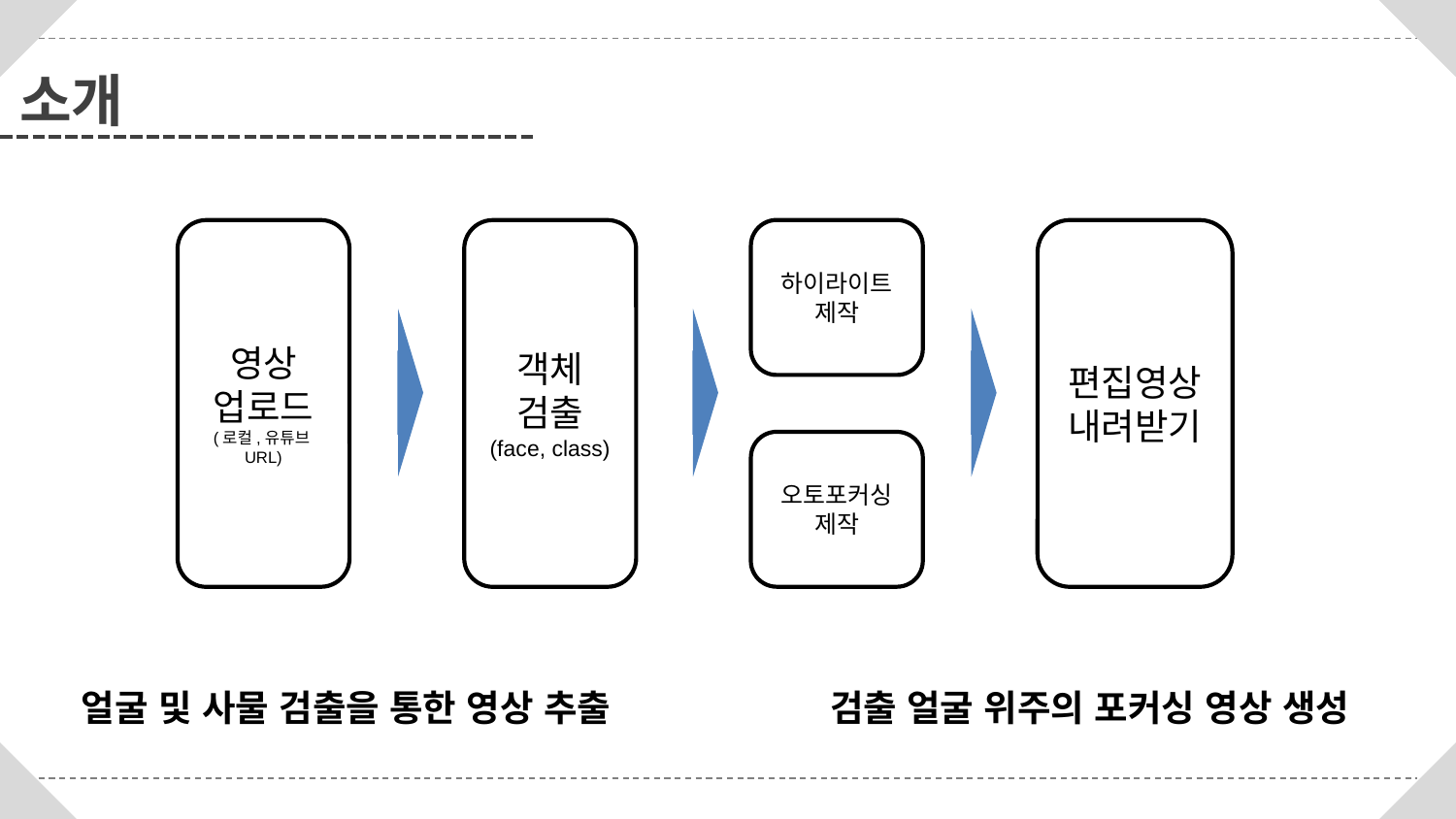

소개
영상
업로드
(로컬,유튜브URL)
객체
검출
(face, class)
하이라이트제작
편집영상
내려받기

오토포커싱 제작
얼굴 및 사물 검출을 통한 영상 추출
검출 얼굴 위주의 포커싱 영상 생성